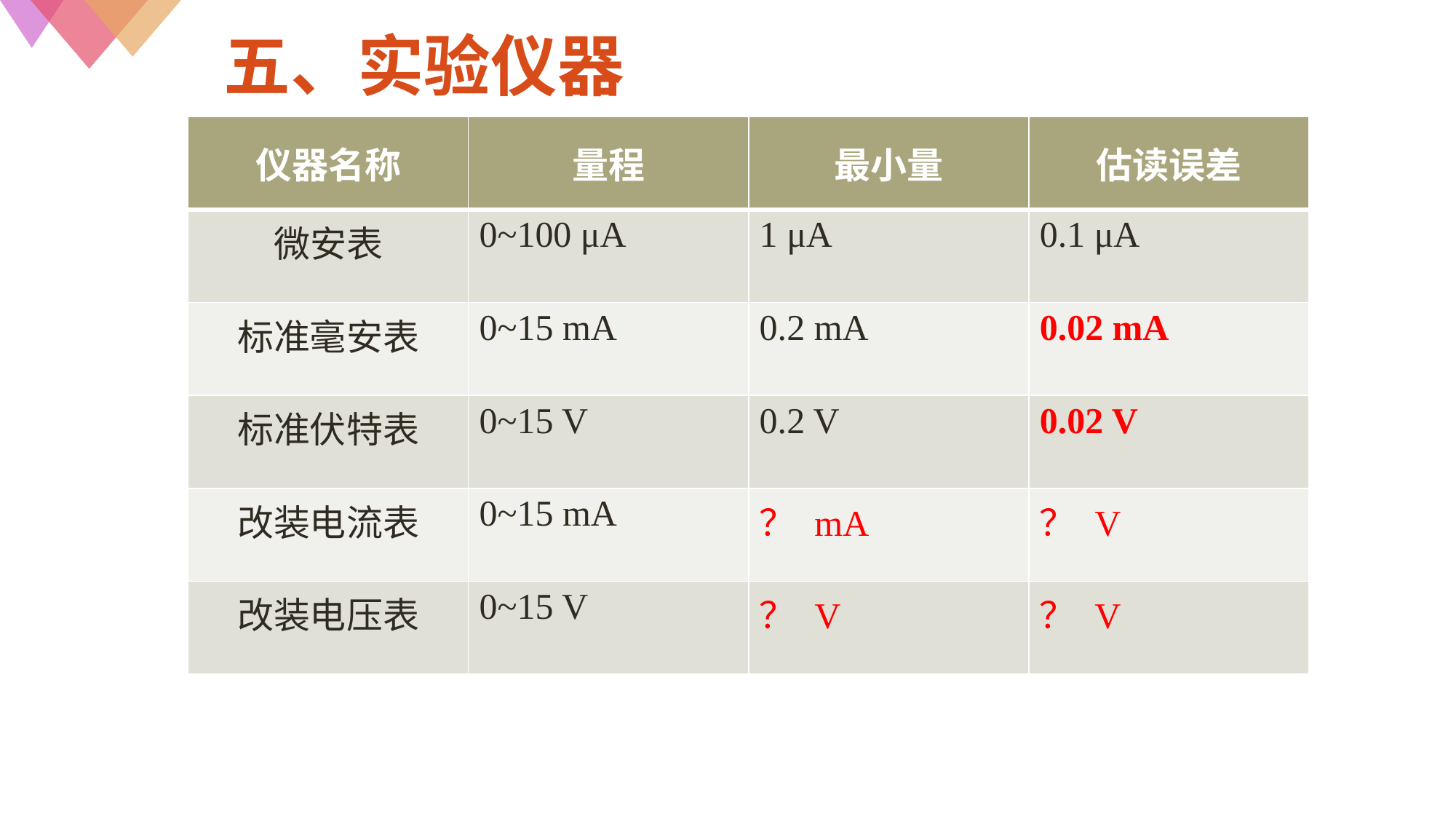

五、实验仪器
| 仪器名称 | 量程 | 最小量 | 估读误差 |
| --- | --- | --- | --- |
| 微安表 | 0~100 μA | 1 μA | 0.1 μA |
| 标准毫安表 | 0~15 mA | 0.2 mA | 0.02 mA |
| 标准伏特表 | 0~15 V | 0.2 V | 0.02 V |
| 改装电流表 | 0~15 mA | ？ mA | ？ V |
| 改装电压表 | 0~15 V | ？ V | ？ V |